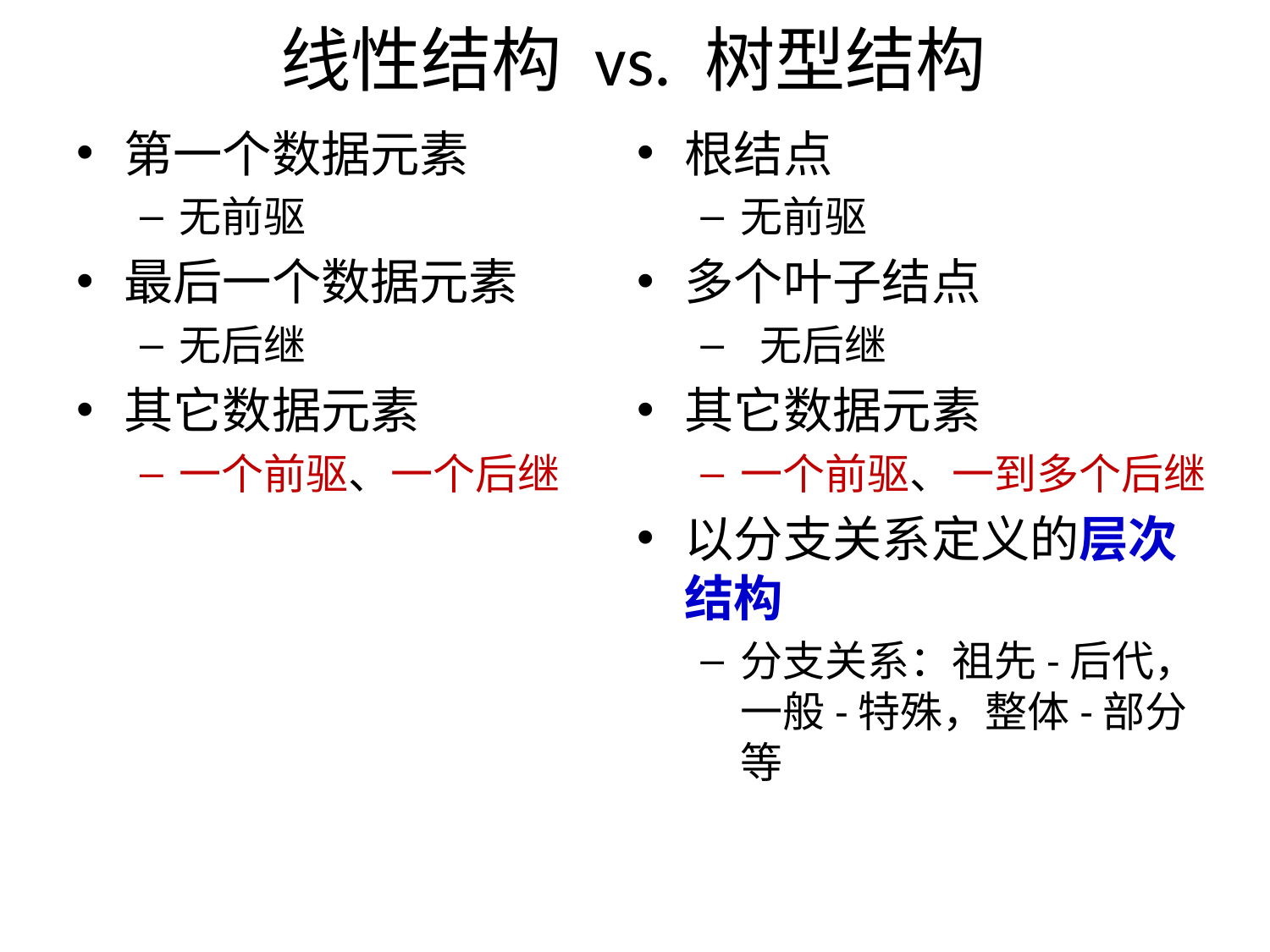

# 线性结构 vs. 树型结构
第一个数据元素
无前驱
最后一个数据元素
无后继
其它数据元素
一个前驱、一个后继

根结点
无前驱
多个叶子结点
 无后继
其它数据元素
一个前驱、一到多个后继
以分支关系定义的层次结构
分支关系：祖先-后代，一般-特殊，整体-部分等